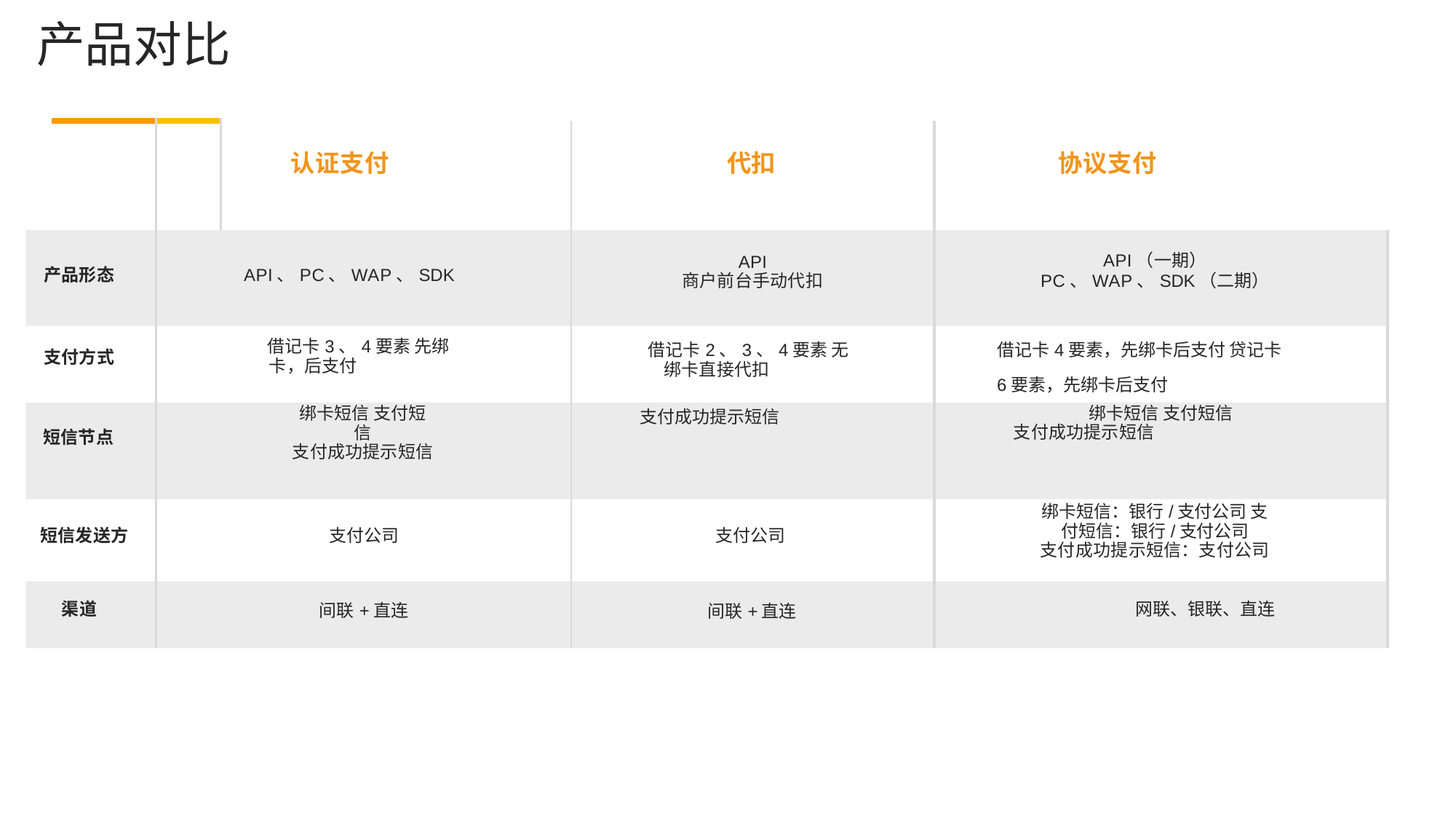

产品对比
|  |  |  | 认证支付 | 代扣 | 协议支付 |
| --- | --- | --- | --- | --- | --- |
| 产品形态 |  | API、PC、WAP、SDK |  | API 商户前台手动代扣 | API（一期） PC、WAP、SDK（二期） |
| 支付方式 |  | 借记卡3、4要素 先绑卡，后支付 |  | 借记卡2、3、4要素 无绑卡直接代扣 | 借记卡4要素，先绑卡后支付 贷记卡6要素，先绑卡后支付 |
| 短信节点 |  | 绑卡短信 支付短信 支付成功提示短信 |  | 支付成功提示短信 | 绑卡短信 支付短信 支付成功提示短信 |
| 短信发送方 |  | 支付公司 |  | 支付公司 | 绑卡短信：银行/支付公司 支付短信：银行/支付公司 支付成功提示短信：支付公司 |
| 渠道 |  | 间联+直连 |  | 间联+直连 | 网联、银联、直连 |